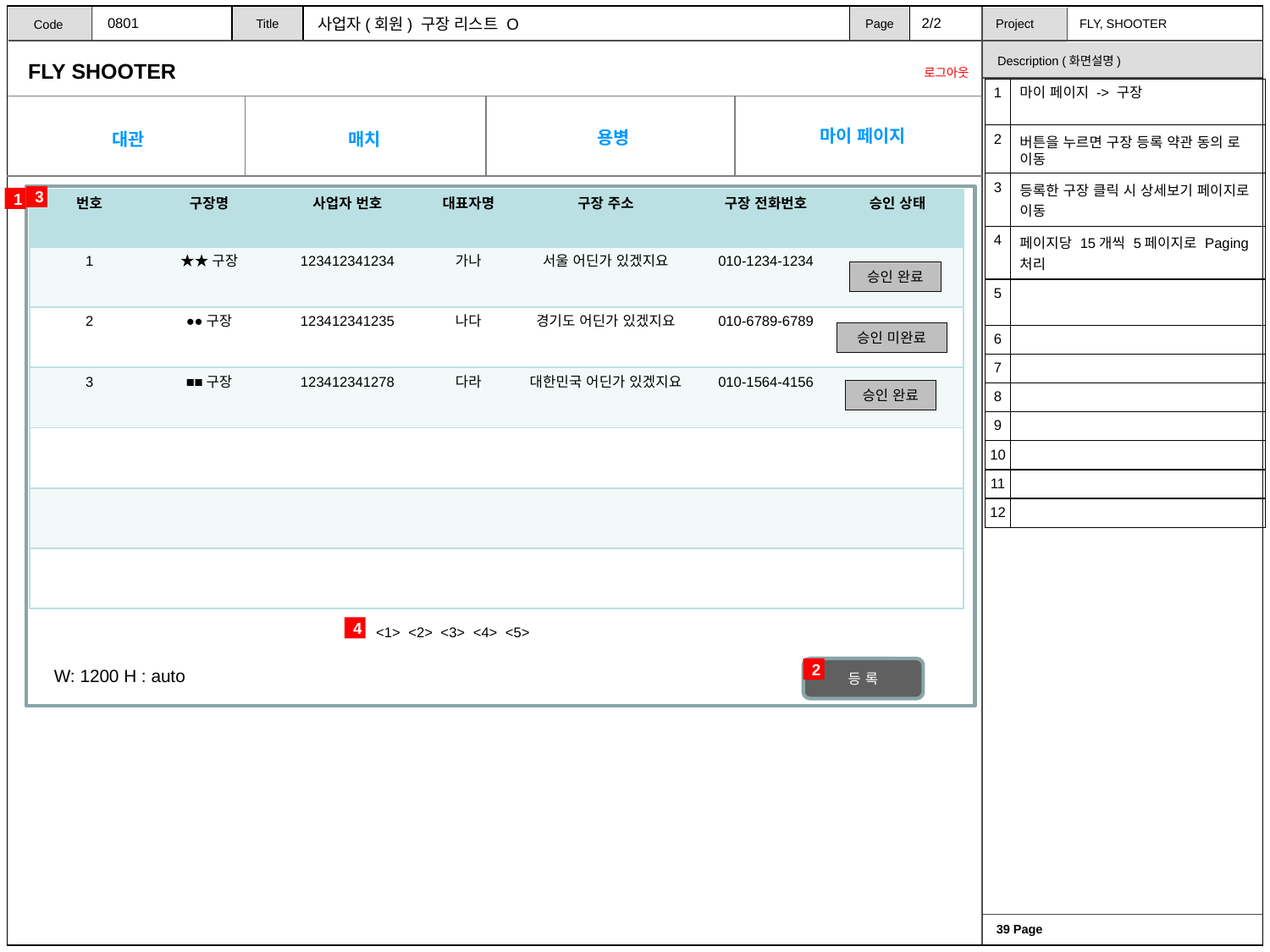

2/2
0801
사업자(회원) 구장 리스트 O
| 1 | 마이 페이지 -> 구장 |
| --- | --- |
| 2 | 버튼을 누르면 구장 등록 약관 동의 로 이동 |
| 3 | 등록한 구장 클릭 시 상세보기 페이지로 이동 |
| 4 | 페이지당 15개씩 5페이지로 Paging 처리 |
| 5 |  |
| 6 |  |
| 7 |  |
| 8 |  |
| 9 |  |
| 10 |  |
| 11 |  |
| 12 |  |

3
1
| 번호 | 구장명 | 사업자 번호 | 대표자명 | 구장 주소 | 구장 전화번호 | 승인 상태 |
| --- | --- | --- | --- | --- | --- | --- |
| 1 | ★★구장 | 123412341234 | 가나 | 서울 어딘가 있겠지요 | 010-1234-1234 |  |
| 2 | ●●구장 | 123412341235 | 나다 | 경기도 어딘가 있겠지요 | 010-6789-6789 |  |
| 3 | ■■구장 | 123412341278 | 다라 | 대한민국 어딘가 있겠지요 | 010-1564-4156 |  |
|  |  |  |  |  |  |  |
|  |  |  |  |  |  |  |
|  |  |  |  |  |  |  |
승인 완료
승인 미완료
승인 완료
4
<1>  <2>  <3>  <4>  <5>
W: 1200 H : auto
등 록
2